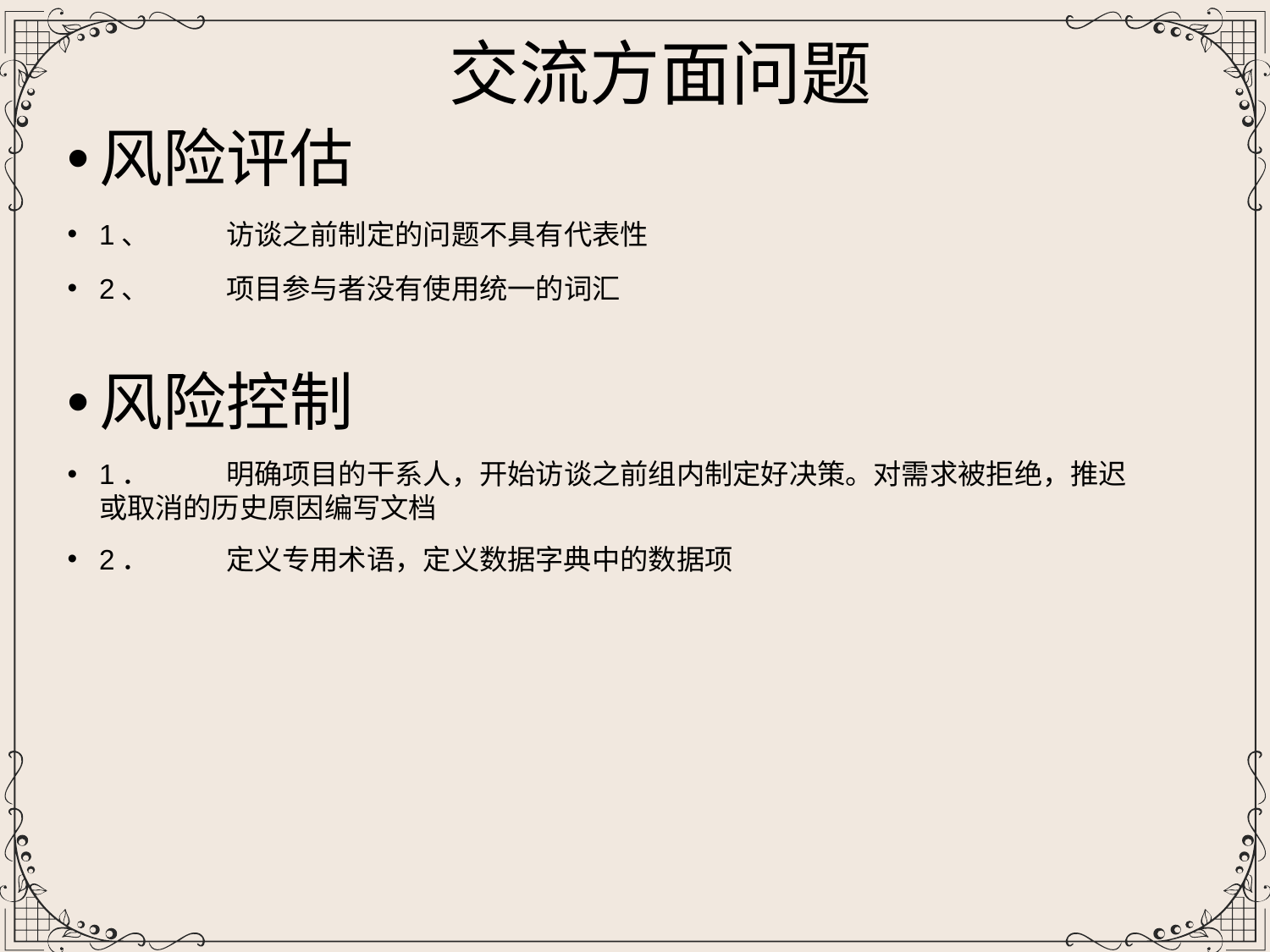

交流方面问题
风险评估
1、	访谈之前制定的问题不具有代表性
2、	项目参与者没有使用统一的词汇

风险控制
1．	明确项目的干系人，开始访谈之前组内制定好决策。对需求被拒绝，推迟或取消的历史原因编写文档
2．	定义专用术语，定义数据字典中的数据项